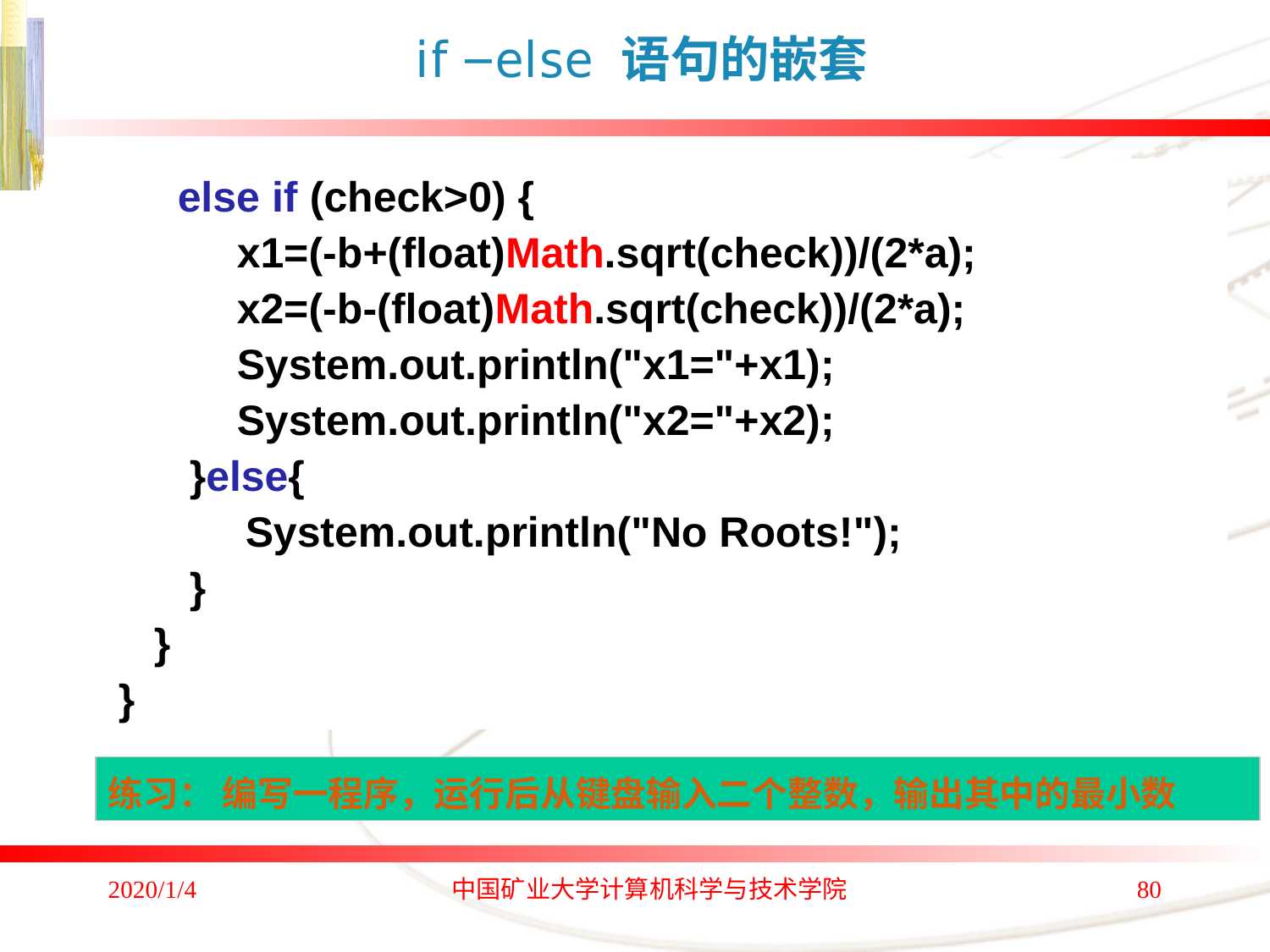

# if –else 语句的嵌套
     else if (check>0) {
          x1=(-b+(float)Math.sqrt(check))/(2*a);
          x2=(-b-(float)Math.sqrt(check))/(2*a);
          System.out.println("x1="+x1);
          System.out.println("x2="+x2);
      }else{
	System.out.println("No Roots!");
      }
   }
}
练习： 编写一程序，运行后从键盘输入二个整数，输出其中的最小数
2020/1/4
中国矿业大学计算机科学与技术学院
80